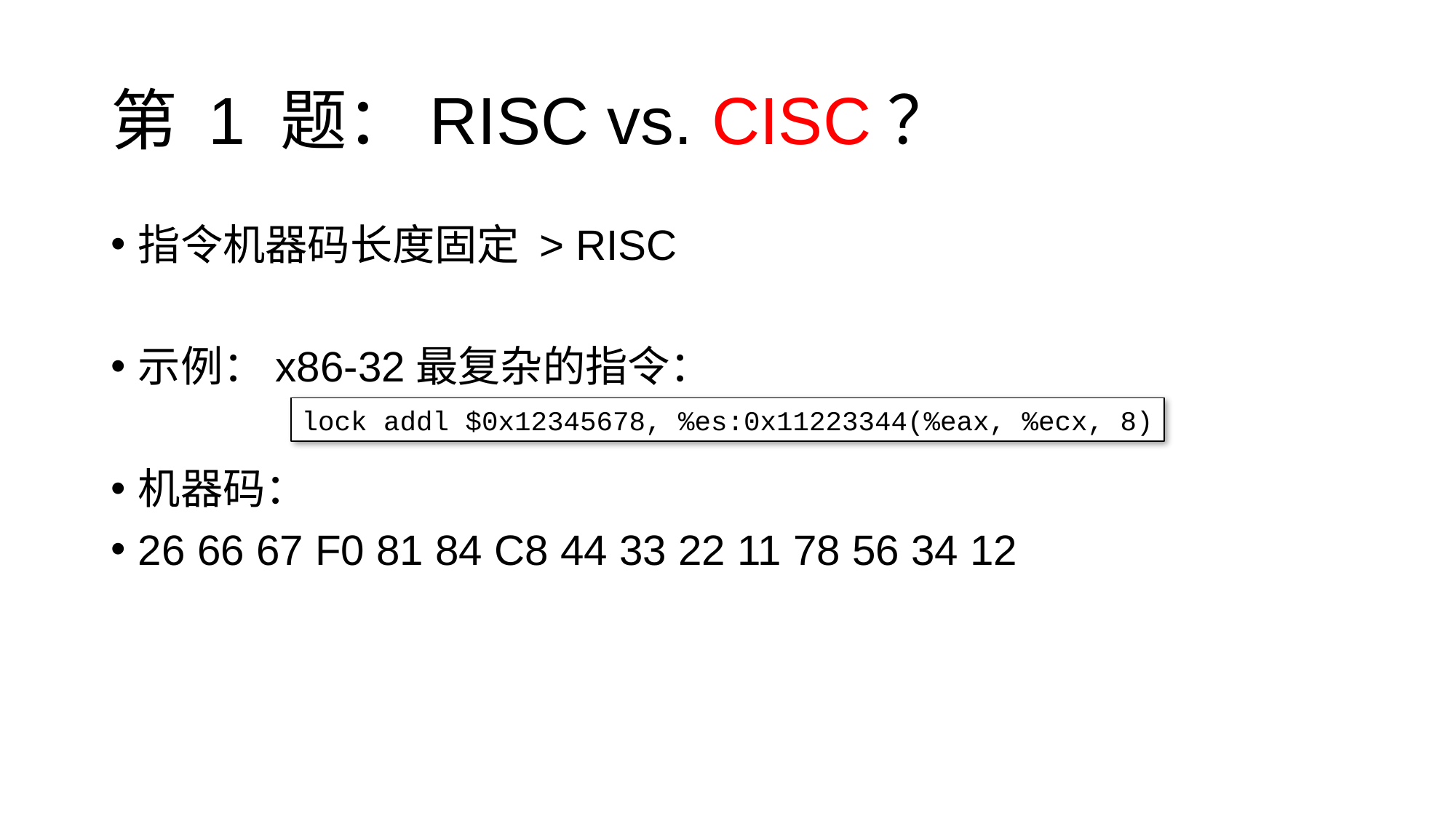

# 第 1 题：RISC vs. CISC？
指令机器码长度固定 > RISC

示例：x86-32最复杂的指令：

机器码：
26 66 67 F0 81 84 C8 44 33 22 11 78 56 34 12
lock addl $0x12345678, %es:0x11223344(%eax, %ecx, 8)
37